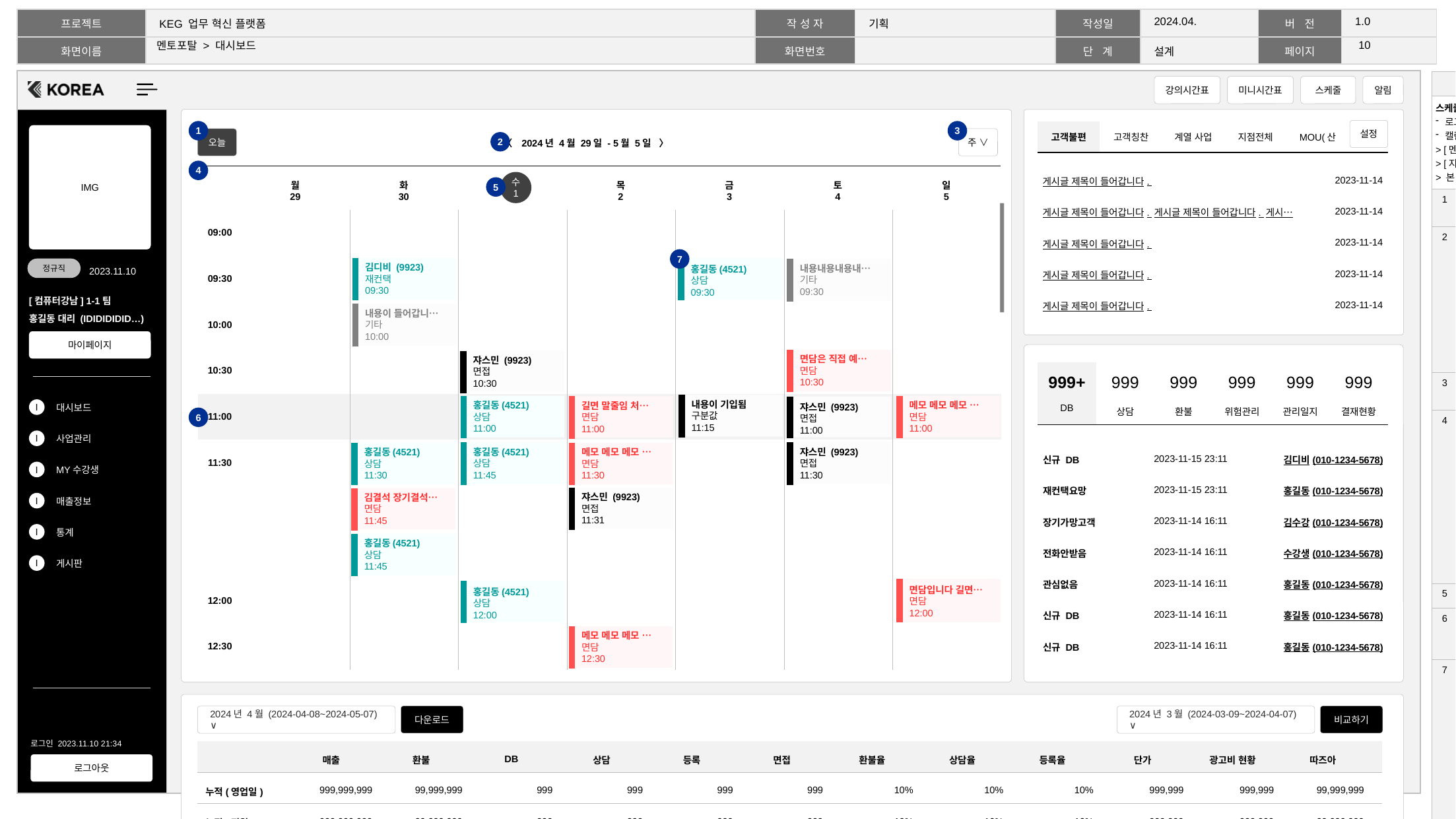

10

# 멘토포탈 > 대시보드
| 화면 설명 |  |
| --- | --- |
| 스케줄 캘린더 로그인 사용자의 담당 업무를 확인할 수 있는 영역. 캘린더에 일정이 기록되는 경로는 다음과 같음. > [멘토 포털 > DB 현황 > 담당자] 배정된 상담예정 업무 등록 시 > [지원 > 인사 > 면접 > 면접관]으로 등록 시 > 본 스케줄 캘린더에서 직접 등록 시 |  |
| 1 | 오늘 날짜로 바로 가기 Click= [오늘] 포함된 (2) 기간으로 적용됨. |
| 2 | 기간 선택 일주일 단위. (월요일~일요일) 표기 방식 > 일자만 변경되는 주: YYYY년 MM월 DD일 - DD일 > 월이 변경되는 주: YYYY년 MM월 DD일 - MM월 DD일 > 년도가 변경되는 주: YYYY년 MM월 DD일 - YYYY년 MM월 DD일 [<] Click= 전주로 이동. [>] Click= 차주로 이동. |
| 3 | 캘린더 보기 방식 Select= 주(default), 월 |
| 4 | 캘린더 Weekly 가로축: 요일, 일자. 세로축: 시간 (MM:DD), 30분 단위, 00:00~23:30. 본 페이지가 호출될 때 해당 시각의 위치로 자동 스크롤. // 개발 검토 필요. 불가 시 시간 축 범위 변경 예정. 모든 일정은 시작 시각만 존재함. 30분 단위에 속하는 시각의 일정을 순차적으로 표기함. (ex. 11:30, 11:45분에 각각 시작하는 일정일 경우 11:30분 영역에 순차적으로 표기) 같은 날짜에 시작 시각이 동일한 일정이 다수일 경우 일정이 등록된 순으로 표기함. |
| 5 | 오늘 날짜 강조 표기 |
| 6 | 현재 시각 강조 표기 화면과 같이 30분 단위로 강조 표기 되어도 되고, line으로 해당 시각 위치만 강조 표기되어도 무방함. // 개발 검토 필요. |
| 7 | 개별 일정 항목: 내용, 구분값, 시작 시각(MM:DD) 구분값에 따라 색상 차등 적용. 구분값: 상담 [멘토포탈 > DB 현황]에서 [컨택 > 상담예정]이 로그인 사용자로 등록된 경우 본 캘린더 일정에 추가됨. 내용= DB 이름, 휴대폰번호 마지막 4자리. Click= [DB 현황 > 해당 DB의 상세 보기] 팝업. 구분값: 재컨택 [멘토포탈 > DB 현황]에서 [컨택 > 재컨택요망]이 로그인 사용자로 등록된 경우 본 캘린더 일정에 추가됨. 내용= DB 이름, 휴대폰번호 마지막 4자리. Click= [DB 현황 > 해당 DB의 상세 보기] 팝업. 구분값: 면접 [지원 > 인사 > 채용 관리 > 면접 관리]에서 로그인 사용자가 [면접관]으로 지정된 경우 본 캘린더 일정에 추가됨. 내용: 면접자명, 휴대폰번호 마지막 4자리. Click= [지원 > 인사 > 채용 관리 > 면접 관리 > 해당 면접의 상세 보기] 팝업. 구분값: 면담/기타 캘린더의 빈 영역을 클릭하여 일정으로 추가함. Click= [멘토 포털 > 대시보드 > 스케줄 > 해당 스케줄 설정] 팝업. |
강의시간표
미니시간표
스케줄
알림

설정
1
3
| 고객불편 | 고객칭찬 | 계열 사업 | 지점전체 | MOU(산 |  |
| --- | --- | --- | --- | --- | --- |
오늘
주 ∨
|  | 〈 2024년 4월 29일 - 5월 5일 〉 |  |
| --- | --- | --- |
2
4
| 게시글 제목이 들어갑니다. | 2023-11-14 |
| --- | --- |
| 게시글 제목이 들어갑니다. 게시글 제목이 들어갑니다. 게시… | 2023-11-14 |
| 게시글 제목이 들어갑니다. | 2023-11-14 |
| 게시글 제목이 들어갑니다. | 2023-11-14 |
| 게시글 제목이 들어갑니다. | 2023-11-14 |
수
1
|  | 월 29 | 화 30 | 1일 | 목 2 | 금 3 | 토 4 | 일 5 |
| --- | --- | --- | --- | --- | --- | --- | --- |
5

| 09:00 |  |  |  |  |  |  |  |
| --- | --- | --- | --- | --- | --- | --- | --- |
| 09:30 |  |  |  |  |  |  |  |
| 10:00 |  |  |  |  |  |  |  |
| 10:30 |  |  |  |  |  |  |  |
| 11:00 |  |  |  |  |  |  |  |
| 11:30 |  |  |  |  |  |  |  |
|  |  |  |  |  |  |  |  |
|  |  |  |  |  |  |  |  |
| 12:00 |  |  |  |  |  |  |  |
| 12:30 |  |  |  |  |  |  |  |
7
김디비 (9923)
재컨택
09:30
홍길동(4521)
상담
09:30
내용내용내용내…
기타
09:30
내용이 들어갑니…
기타
10:00

면담은 직접 예…
면담
10:30
쟈스민 (9923)
면접
10:30
| 999+ | 999 | 999 | 999 | 999 | 999 |
| --- | --- | --- | --- | --- | --- |
| DB | 상담 | 환불 | 위험관리 | 관리일지 | 결재현황 |
내용이 기입됨
구분값
11:15
홍길동(4521)
상담
11:00
메모 메모 메모 …
면담
11:00
길면 말줄임 처…
면담
11:00
쟈스민 (9923)
면접
11:00
6
| 신규 DB | 2023-11-15 23:11 | 김디비(010-1234-5678) |
| --- | --- | --- |
| 재컨택요망 | 2023-11-15 23:11 | 홍길동(010-1234-5678) |
| 장기가망고객 | 2023-11-14 16:11 | 김수강(010-1234-5678) |
| 전화안받음 | 2023-11-14 16:11 | 수강생(010-1234-5678) |
| 관심없음 | 2023-11-14 16:11 | 홍길동(010-1234-5678) |
| 신규 DB | 2023-11-14 16:11 | 홍길동(010-1234-5678) |
| 신규 DB | 2023-11-14 16:11 | 홍길동(010-1234-5678) |
홍길동(4521)
상담
11:45
쟈스민 (9923)
면접
11:30
홍길동(4521)
상담
11:30
메모 메모 메모 …
면담
11:30
쟈스민 (9923)
면접
11:31
김결석 장기결석…
면담
11:45
홍길동(4521)
상담
11:45
면담입니다 길면…
면담
12:00
홍길동(4521)
상담
12:00
메모 메모 메모 …
면담
12:30

다운로드
2024년 4월 (2024-04-08~2024-05-07) ∨
비교하기
2024년 3월 (2024-03-09~2024-04-07) ∨
|  | 매출 | 환불 | DB | 상담 | 등록 | 면접 | 환불율 | 상담율 | 등록율 | 단가 | 광고비 현황 | 따즈아 |  |
| --- | --- | --- | --- | --- | --- | --- | --- | --- | --- | --- | --- | --- | --- |
| 누적(영업일) | 999,999,999 | 99,999,999 | 999 | 999 | 999 | 999 | 10% | 10% | 10% | 999,999 | 999,999 | 99,999,999 |  |
| 누적(전월) | 999,999,999 | 99,999,999 | 999 | 999 | 999 | 999 | 10% | 10% | 10% | 999,999 | 999,999 | 99,999,999 |  |
| 당일 | 999,999,999 | 99,999,999 | 999 | 999 | 999 | 999 | 10% | 10% | 10% | 999,999 | 999,999 | 99,999,999 |  |
| 전일 | 999,999,999 | 99,999,999 | 999 | 999 | 999 | 999 | 10% | 10% | 10% | 999,999 | 999,999 | 99,999,999 |  |